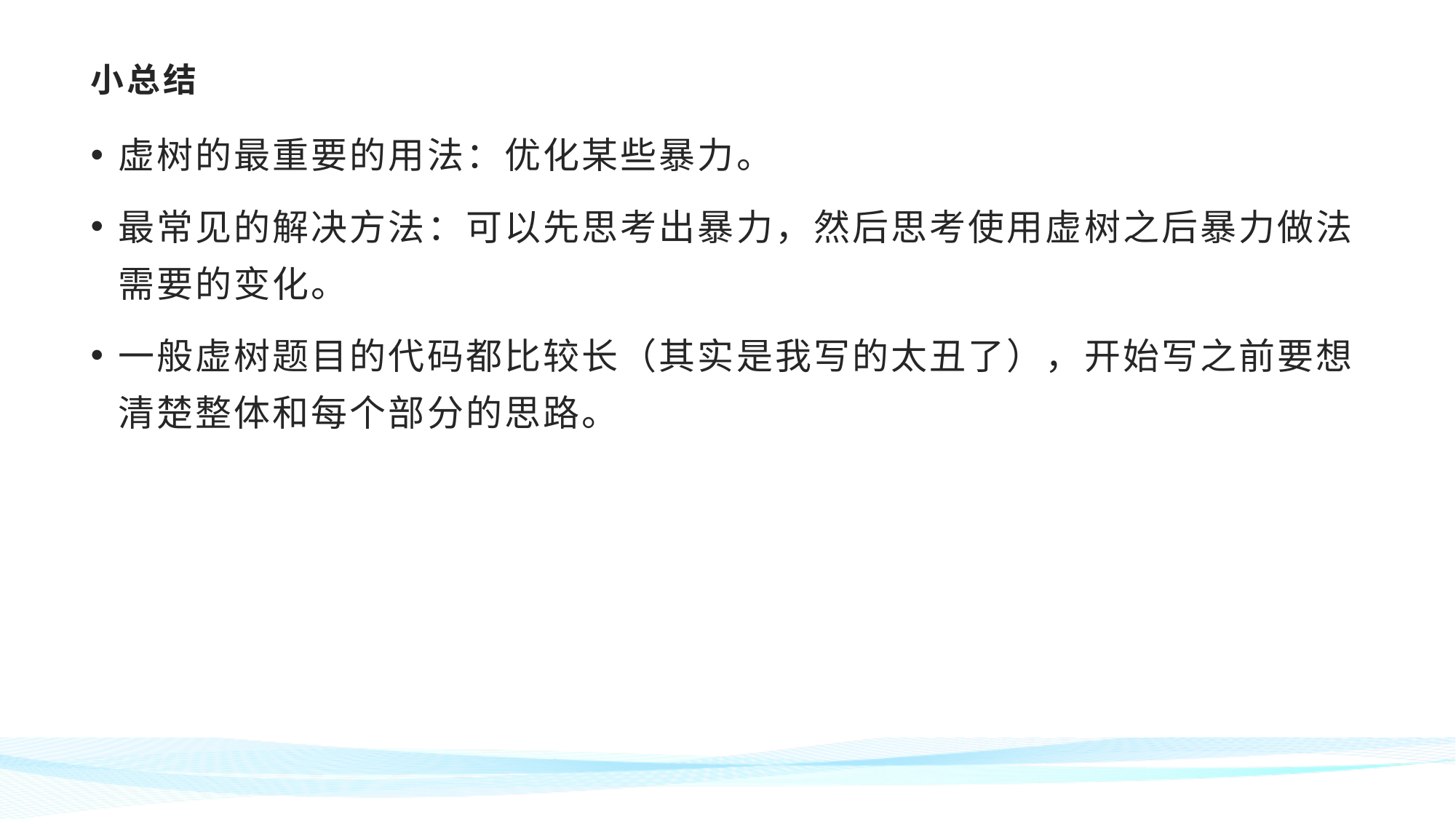

# 小总结
虚树的最重要的用法：优化某些暴力。
最常见的解决方法：可以先思考出暴力，然后思考使用虚树之后暴力做法需要的变化。
一般虚树题目的代码都比较长（其实是我写的太丑了），开始写之前要想清楚整体和每个部分的思路。